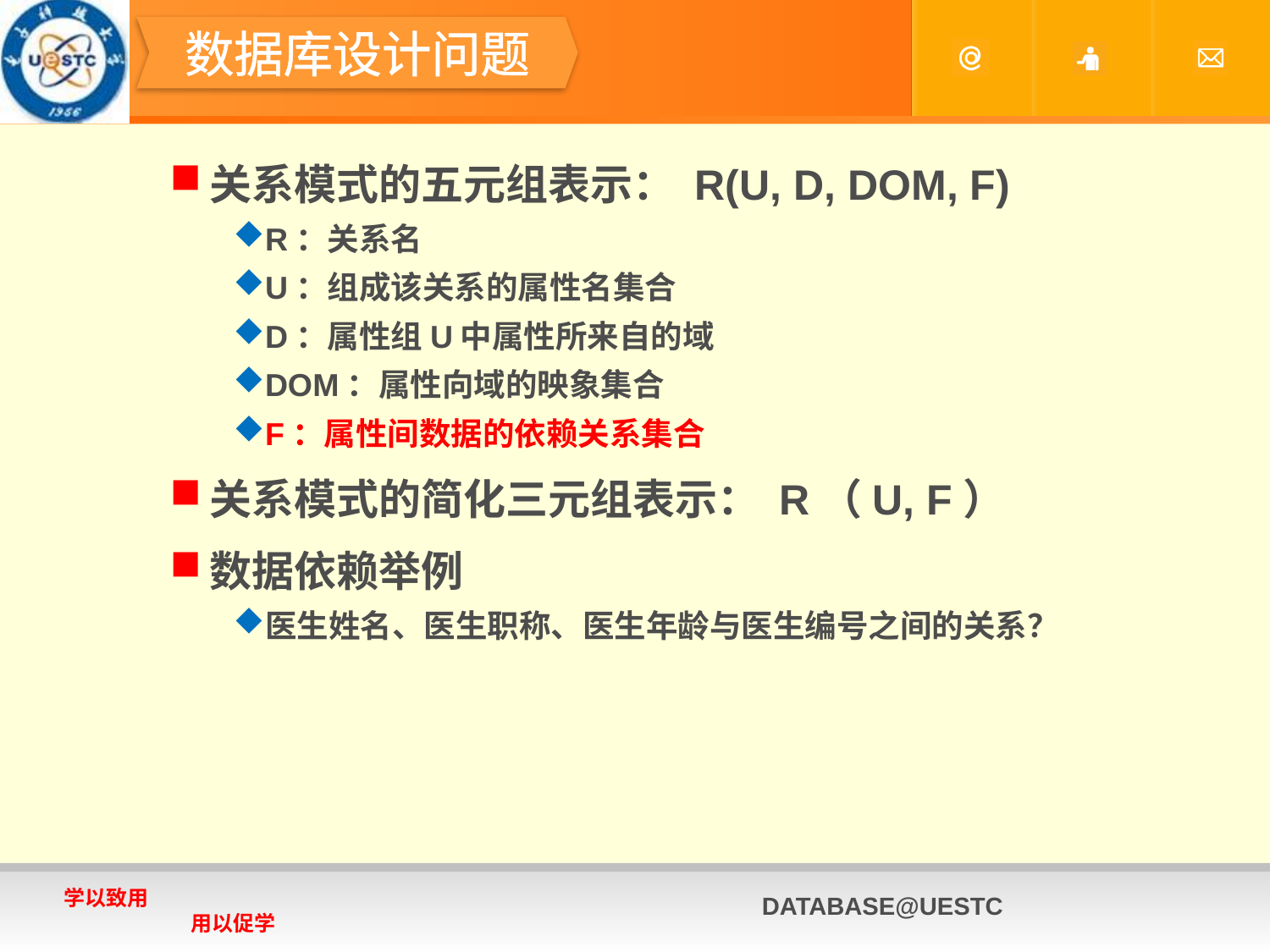

#
数据库设计问题
关系模式的五元组表示： R(U, D, DOM, F)
R：关系名
U：组成该关系的属性名集合
D：属性组U中属性所来自的域
DOM：属性向域的映象集合
F：属性间数据的依赖关系集合
关系模式的简化三元组表示： R（U, F）
数据依赖举例
医生姓名、医生职称、医生年龄与医生编号之间的关系？